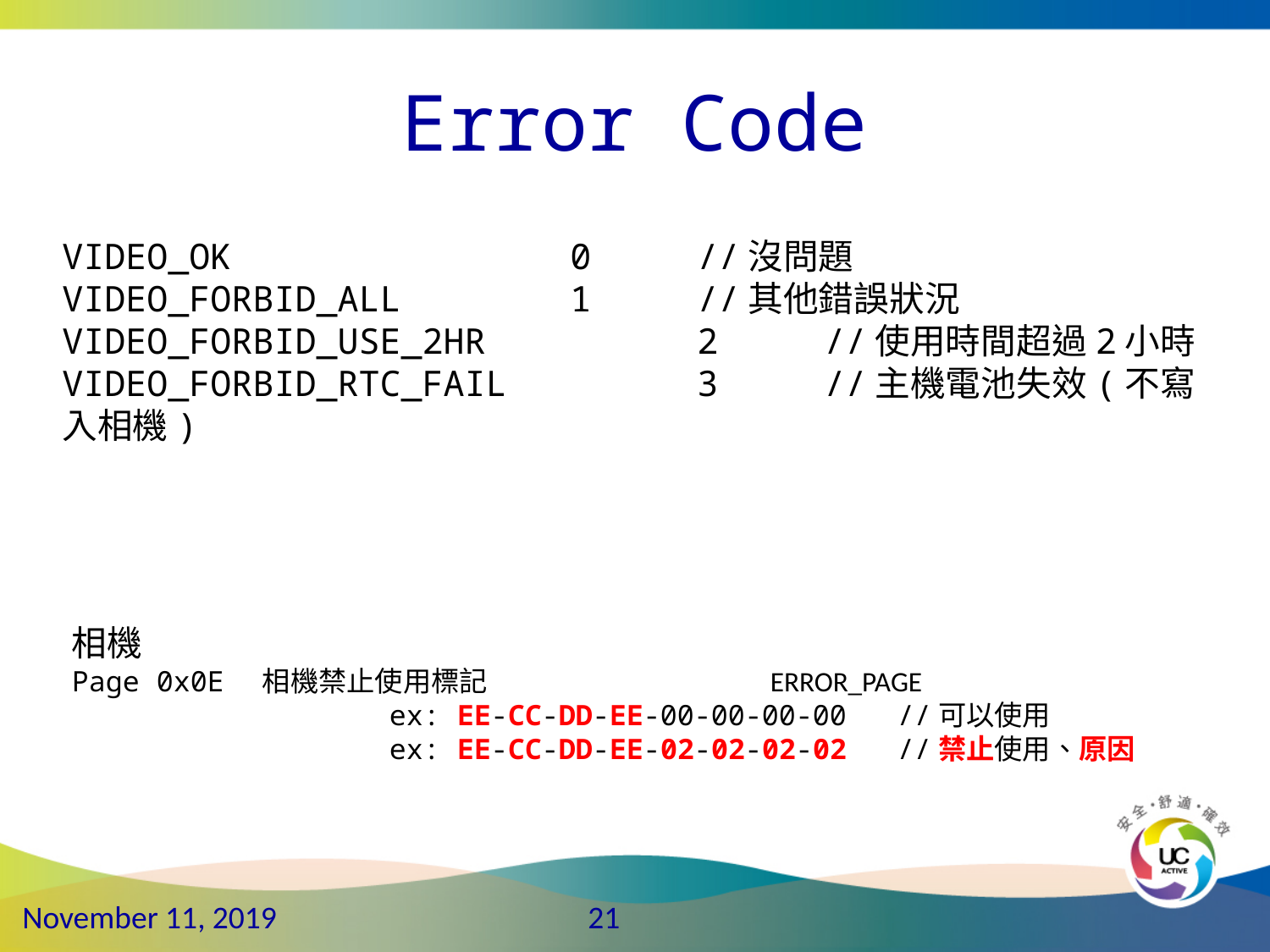

# Error Code
VIDEO_OK			0	//沒問題
VIDEO_FORBID_ALL		1	//其他錯誤狀況
VIDEO_FORBID_USE_2HR		2	//使用時間超過2小時
VIDEO_FORBID_RTC_FAIL		3	//主機電池失效(不寫入相機)
相機
Page 0x0E	相機禁止使用標記			ERROR_PAGE
			ex: EE-CC-DD-EE-00-00-00-00	//可以使用
			ex: EE-CC-DD-EE-02-02-02-02	//禁止使用、原因